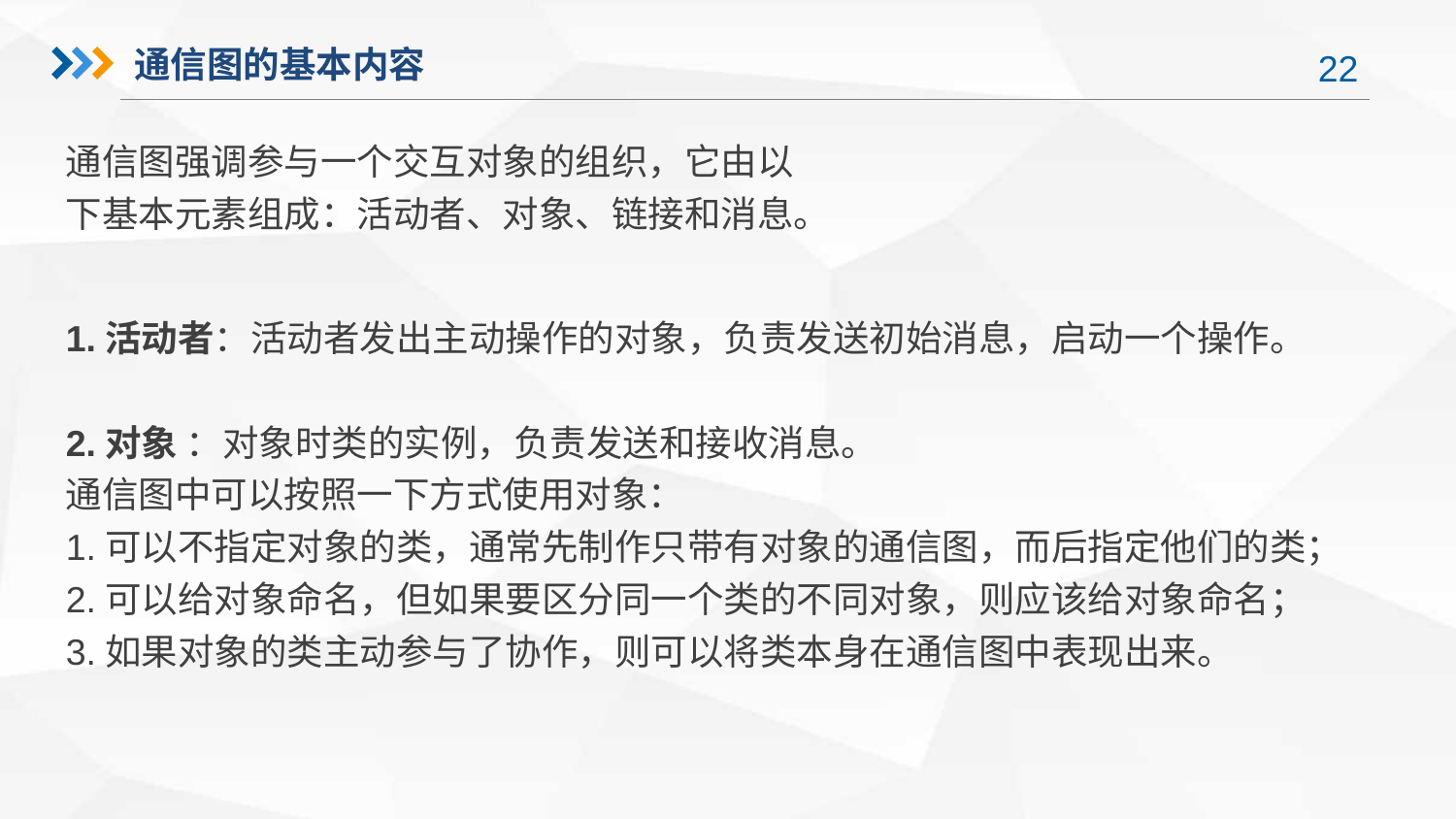

通信图的基本内容

通信图强调参与一个交互对象的组织，它由以下基本元素组成：活动者、对象、链接和消息。
1.活动者：活动者发出主动操作的对象，负责发送初始消息，启动一个操作。

2.对象 ：对象时类的实例，负责发送和接收消息。
通信图中可以按照一下方式使用对象：
1.可以不指定对象的类，通常先制作只带有对象的通信图，而后指定他们的类；
2.可以给对象命名，但如果要区分同一个类的不同对象，则应该给对象命名；
3.如果对象的类主动参与了协作，则可以将类本身在通信图中表现出来。